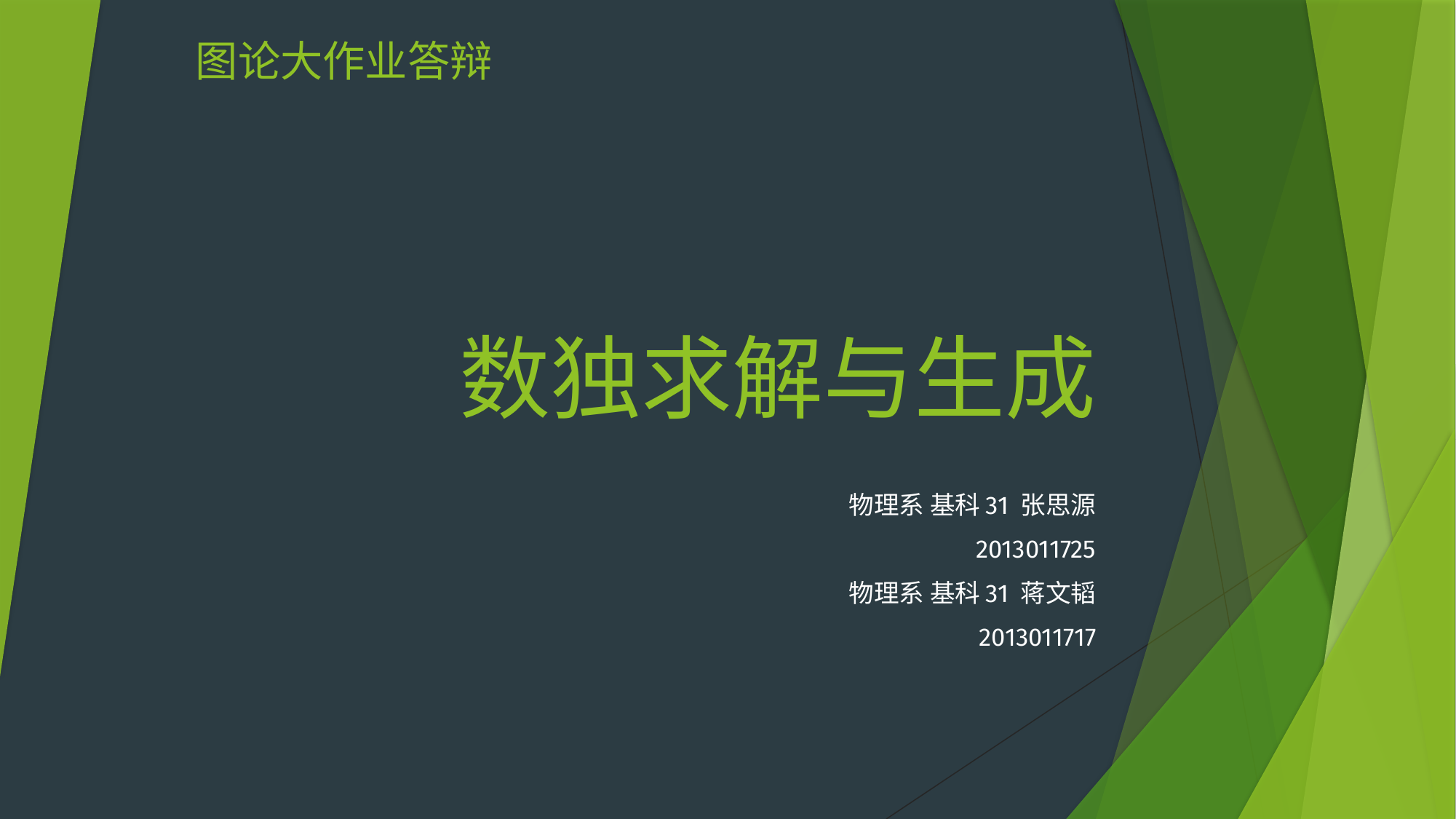

# 图论大作业答辩
数独求解与生成
物理系 基科31 张思源
2013011725
物理系 基科31 蒋文韬
2013011717